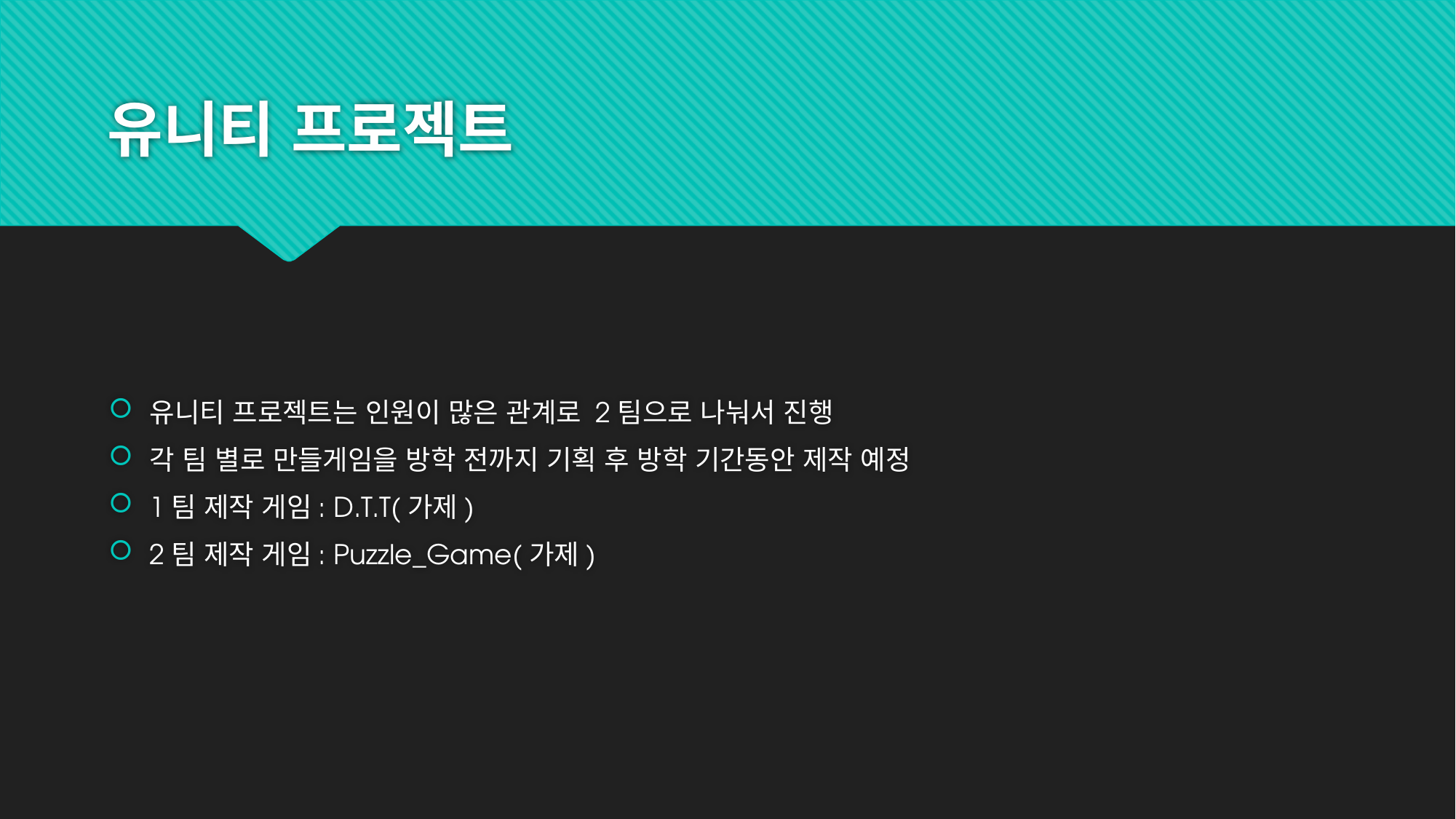

# 유니티 프로젝트
유니티 프로젝트는 인원이 많은 관계로 2팀으로 나눠서 진행
각 팀 별로 만들게임을 방학 전까지 기획 후 방학 기간동안 제작 예정
1팀 제작 게임: D.T.T(가제)
2팀 제작 게임: Puzzle_Game(가제)